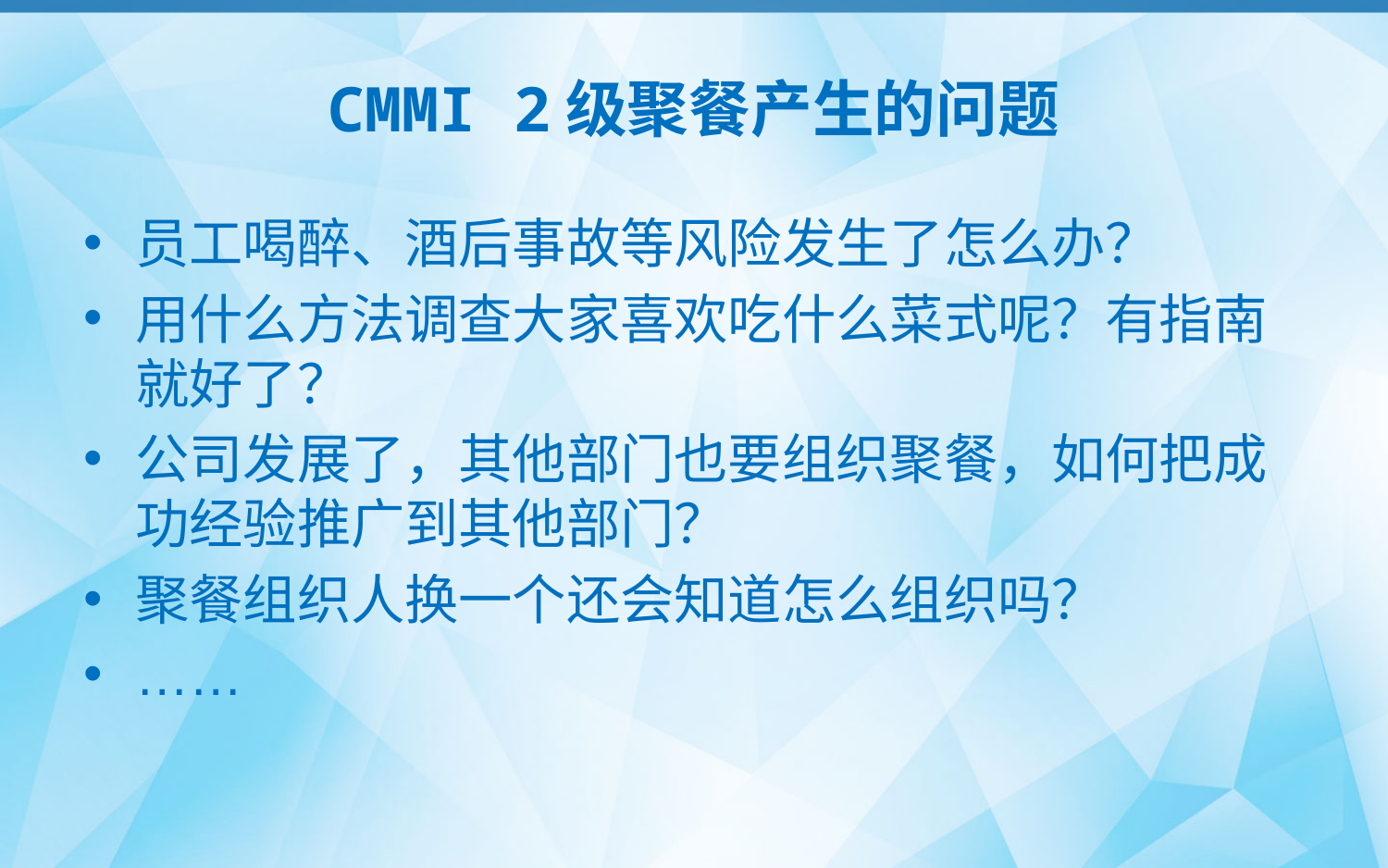

# CMMI 2级聚餐产生的问题
员工喝醉、酒后事故等风险发生了怎么办？
用什么方法调查大家喜欢吃什么菜式呢？有指南就好了？
公司发展了，其他部门也要组织聚餐，如何把成功经验推广到其他部门？
聚餐组织人换一个还会知道怎么组织吗？
……